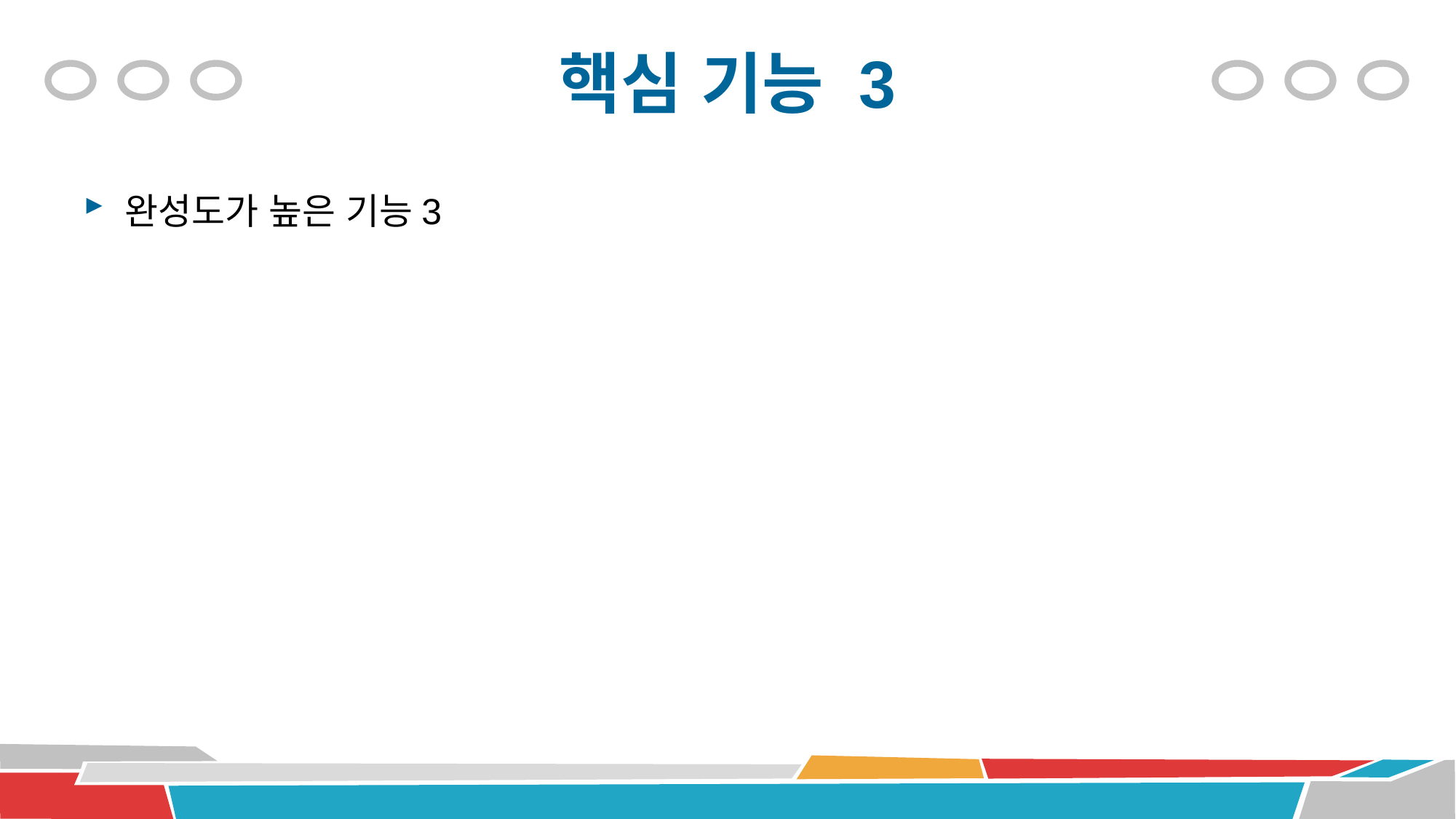

# 핵심 기능 3
완성도가 높은 기능3